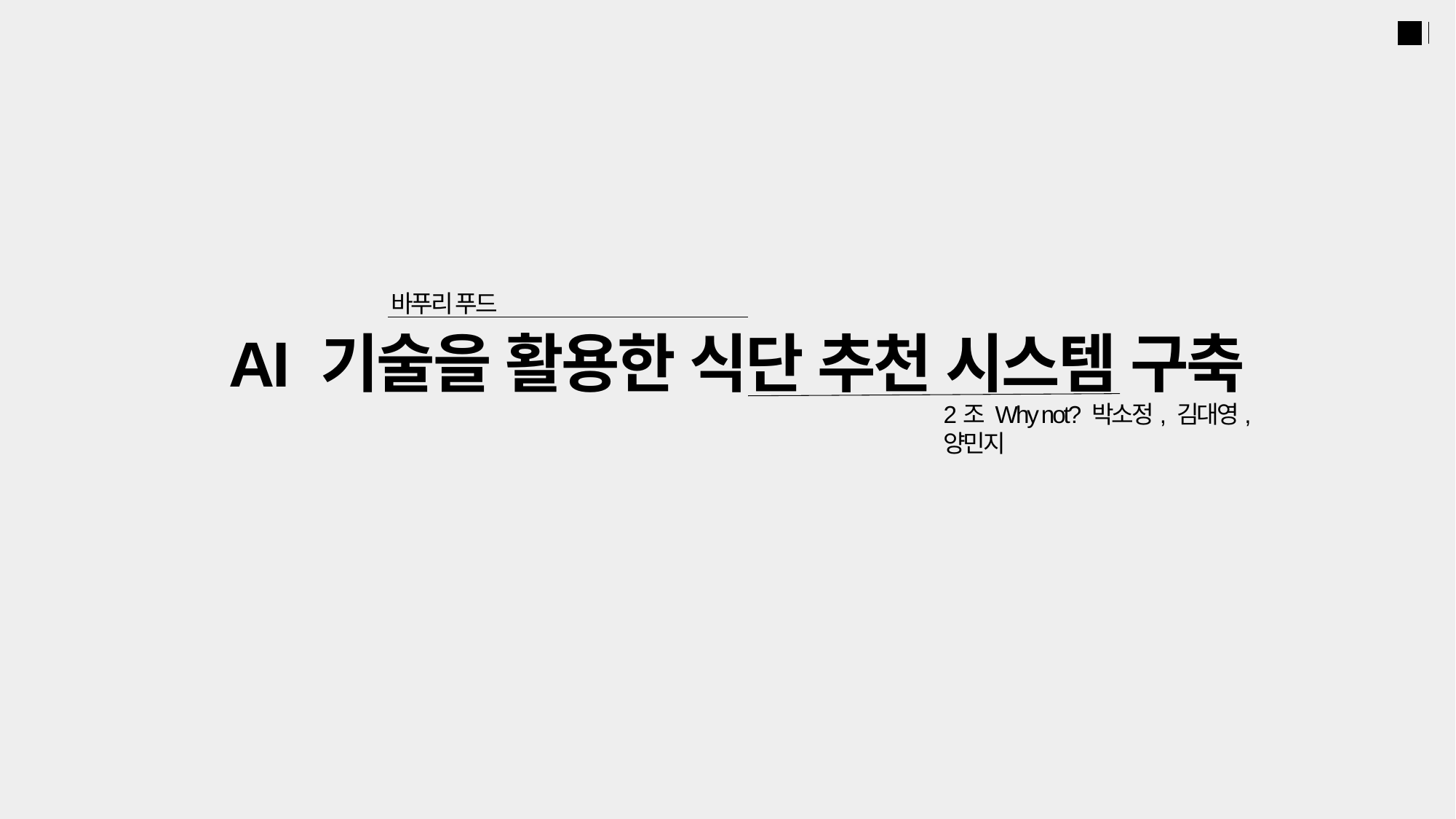

바푸리 푸드
 AI 기술을 활용한 식단 추천 시스템 구축
2조 Why not? 박소정, 김대영, 양민지